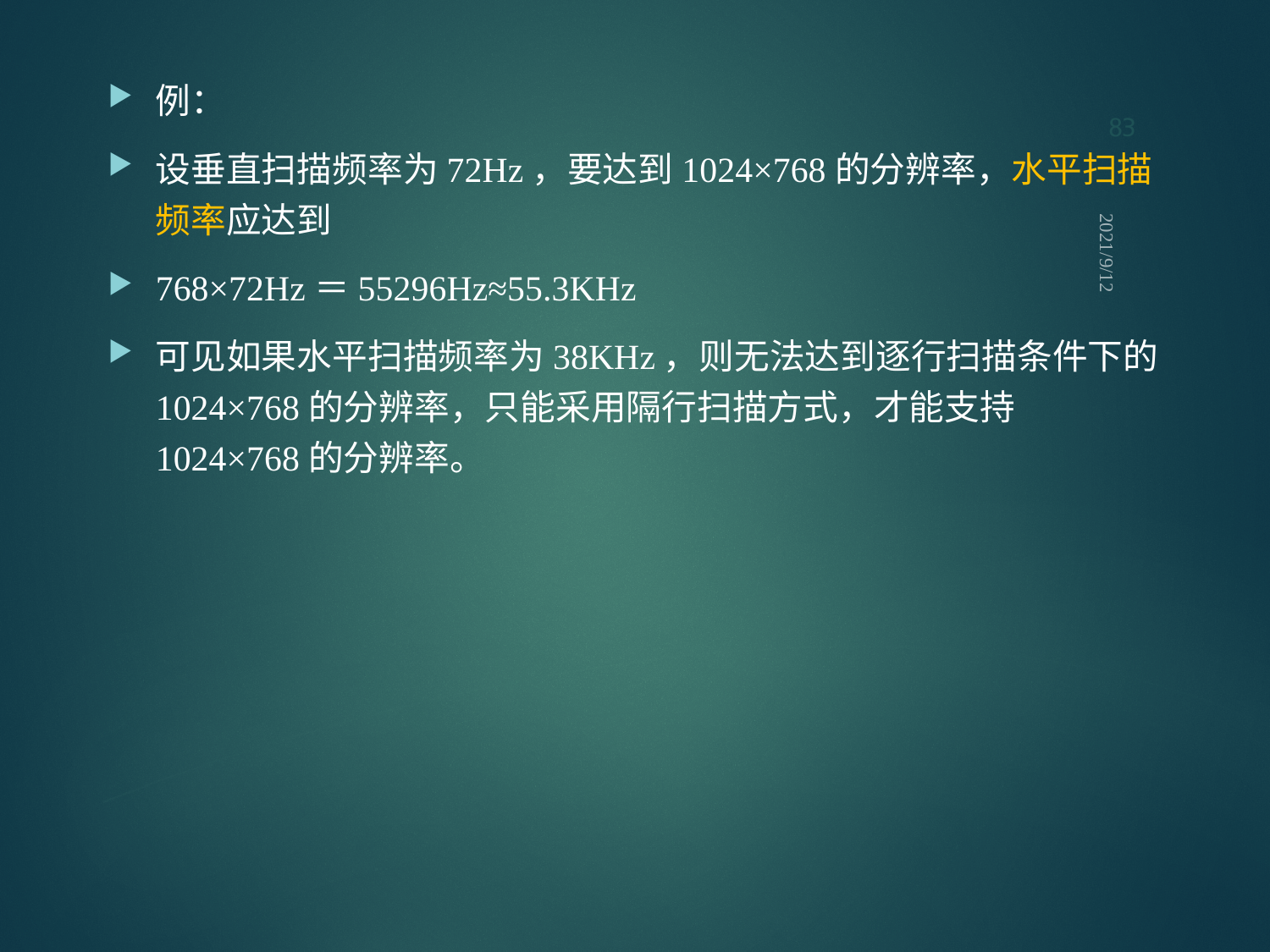

83
例：
设垂直扫描频率为72Hz，要达到1024×768的分辨率，水平扫描频率应达到
768×72Hz＝55296Hz≈55.3KHz
可见如果水平扫描频率为38KHz，则无法达到逐行扫描条件下的1024×768的分辨率，只能采用隔行扫描方式，才能支持1024×768的分辨率。
2021/9/12